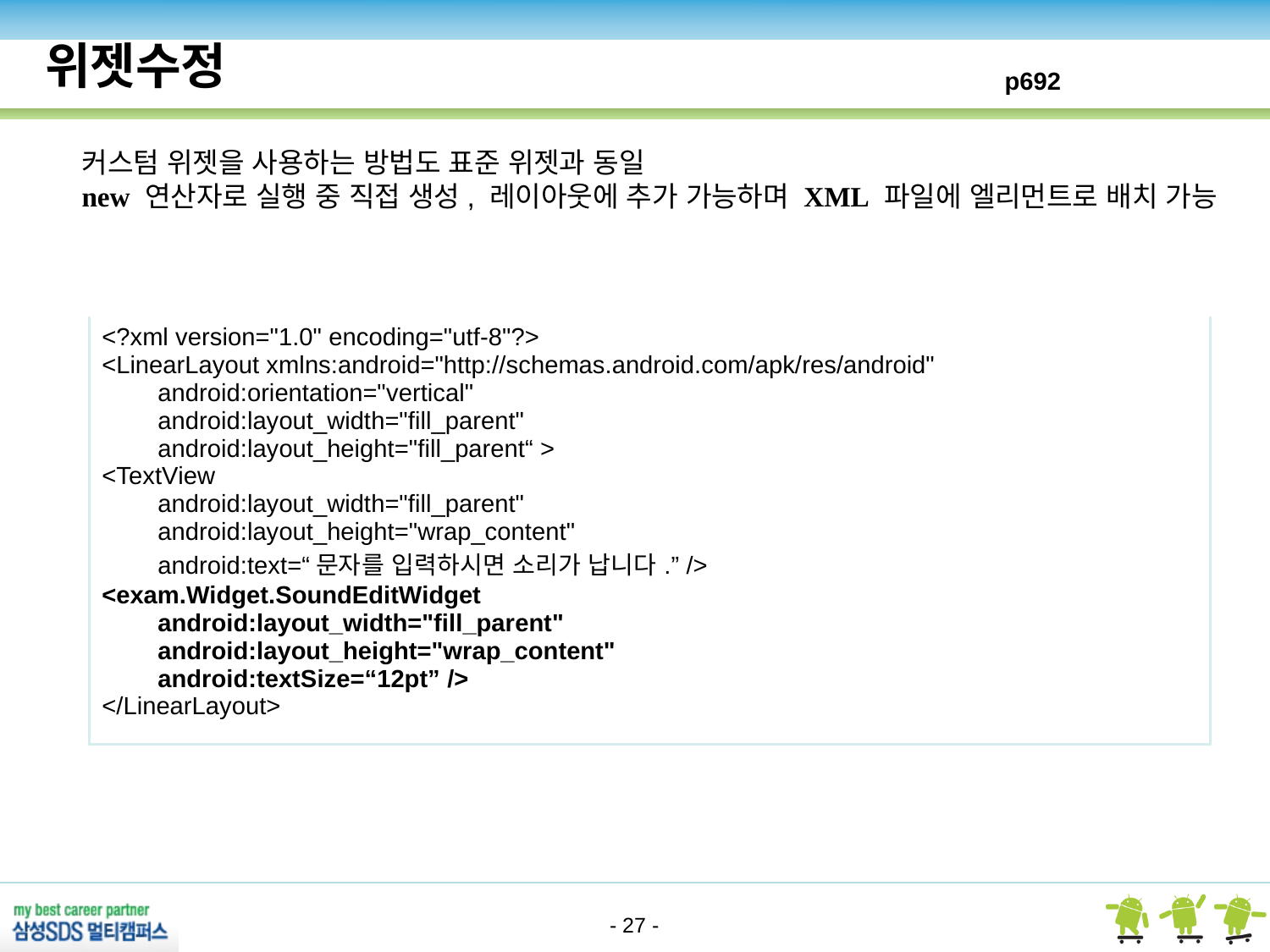

위젯수정
p692
커스텀 위젯을 사용하는 방법도 표준 위젯과 동일
new 연산자로 실행 중 직접 생성, 레이아웃에 추가 가능하며 XML 파일에 엘리먼트로 배치 가능
| <?xml version="1.0" encoding="utf-8"?> <LinearLayout xmlns:android="http://schemas.android.com/apk/res/android" android:orientation="vertical" android:layout\_width="fill\_parent" android:layout\_height="fill\_parent“ > <TextView android:layout\_width="fill\_parent" android:layout\_height="wrap\_content" android:text=“문자를 입력하시면 소리가 납니다.” /> <exam.Widget.SoundEditWidget android:layout\_width="fill\_parent" android:layout\_height="wrap\_content" android:textSize=“12pt” /> </LinearLayout> |
| --- |
- 27 -